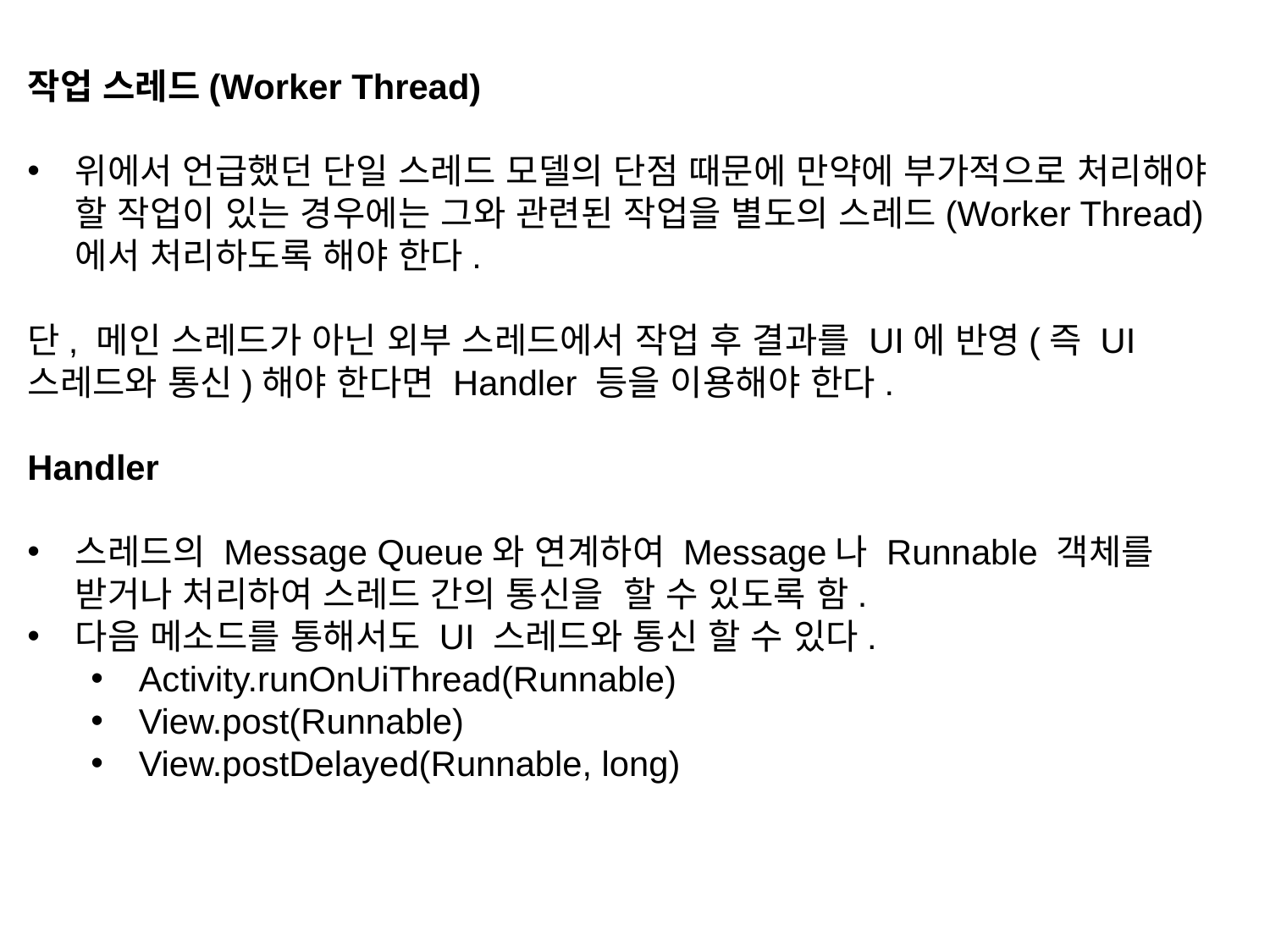

작업 스레드(Worker Thread)

위에서 언급했던 단일 스레드 모델의 단점 때문에 만약에 부가적으로 처리해야 할 작업이 있는 경우에는 그와 관련된 작업을 별도의 스레드(Worker Thread)에서 처리하도록 해야 한다.

단, 메인 스레드가 아닌 외부 스레드에서 작업 후 결과를 UI에 반영(즉 UI 스레드와 통신)해야 한다면 Handler 등을 이용해야 한다.

Handler

스레드의 Message Queue와 연계하여 Message나 Runnable 객체를 받거나 처리하여 스레드 간의 통신을  할 수 있도록 함.
다음 메소드를 통해서도 UI 스레드와 통신 할 수 있다.
Activity.runOnUiThread(Runnable)
View.post(Runnable)
View.postDelayed(Runnable, long)